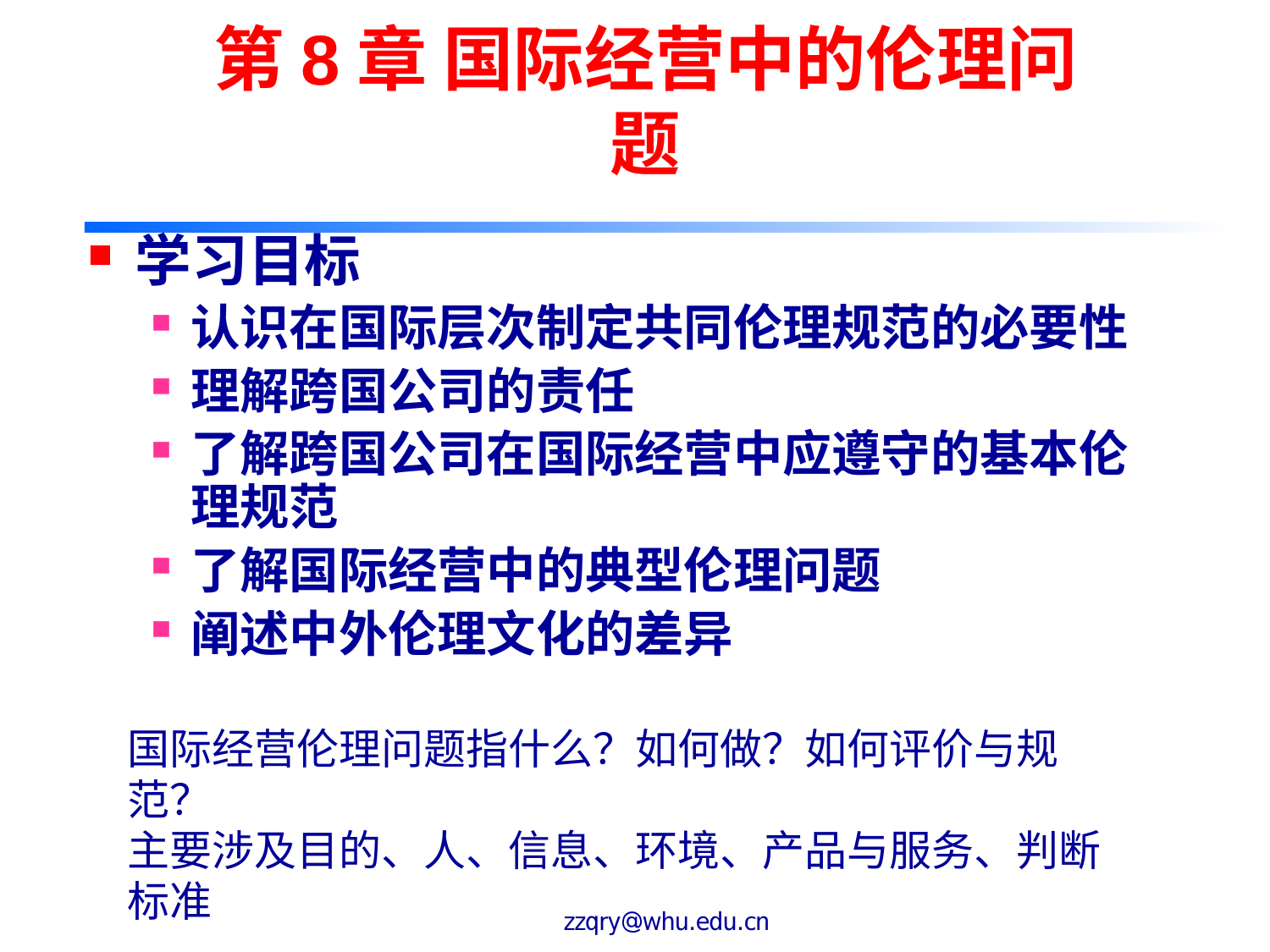

# 第8章 国际经营中的伦理问题
学习目标
认识在国际层次制定共同伦理规范的必要性
理解跨国公司的责任
了解跨国公司在国际经营中应遵守的基本伦理规范
了解国际经营中的典型伦理问题
阐述中外伦理文化的差异
国际经营伦理问题指什么？如何做？如何评价与规范？
主要涉及目的、人、信息、环境、产品与服务、判断标准

zzqry@whu.edu.cn